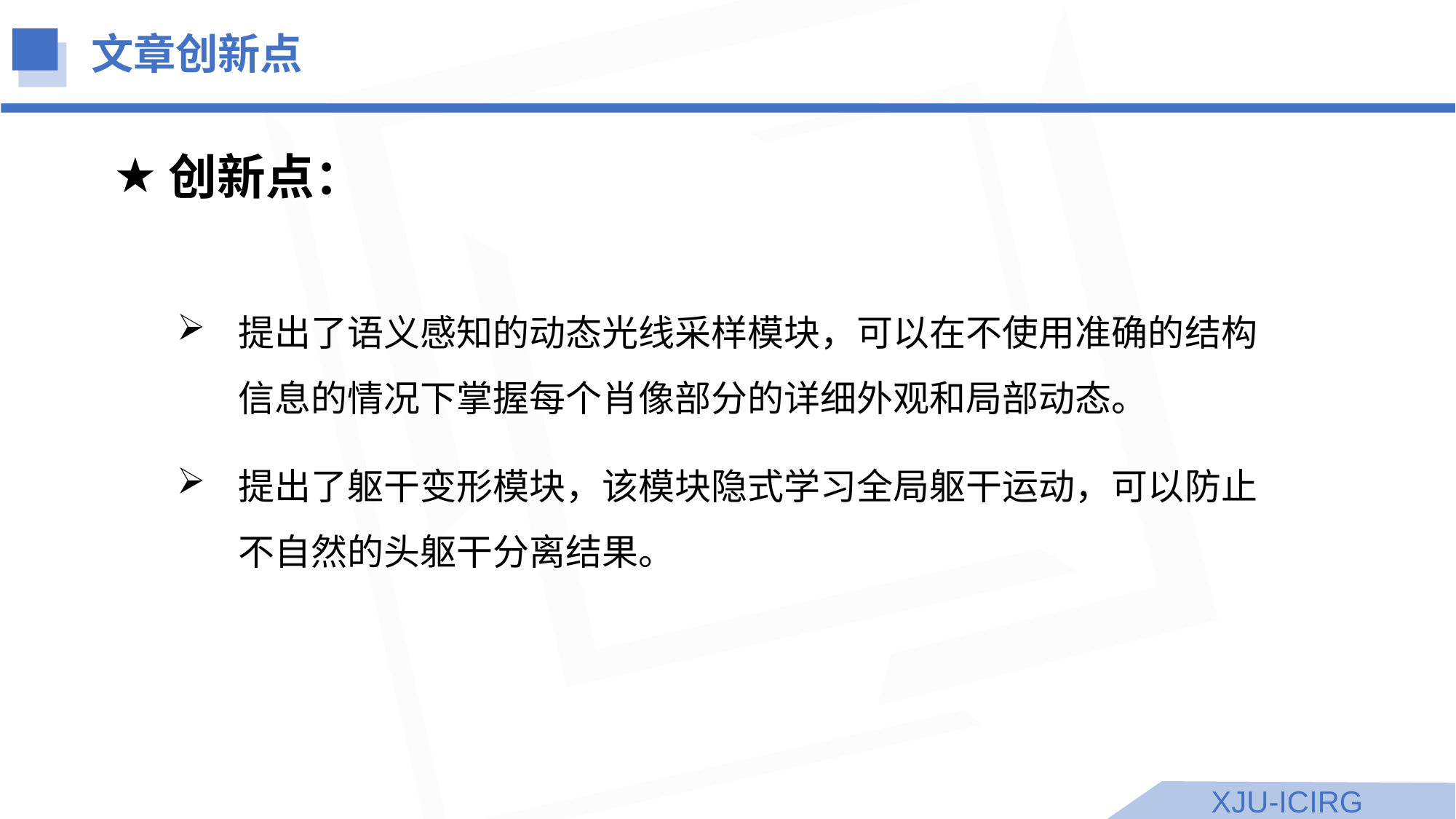

文章创新点

创新点：
提出了语义感知的动态光线采样模块，可以在不使用准确的结构信息的情况下掌握每个肖像部分的详细外观和局部动态。
提出了躯干变形模块，该模块隐式学习全局躯干运动，可以防止不自然的头躯干分离结果。
XJU-ICIRG